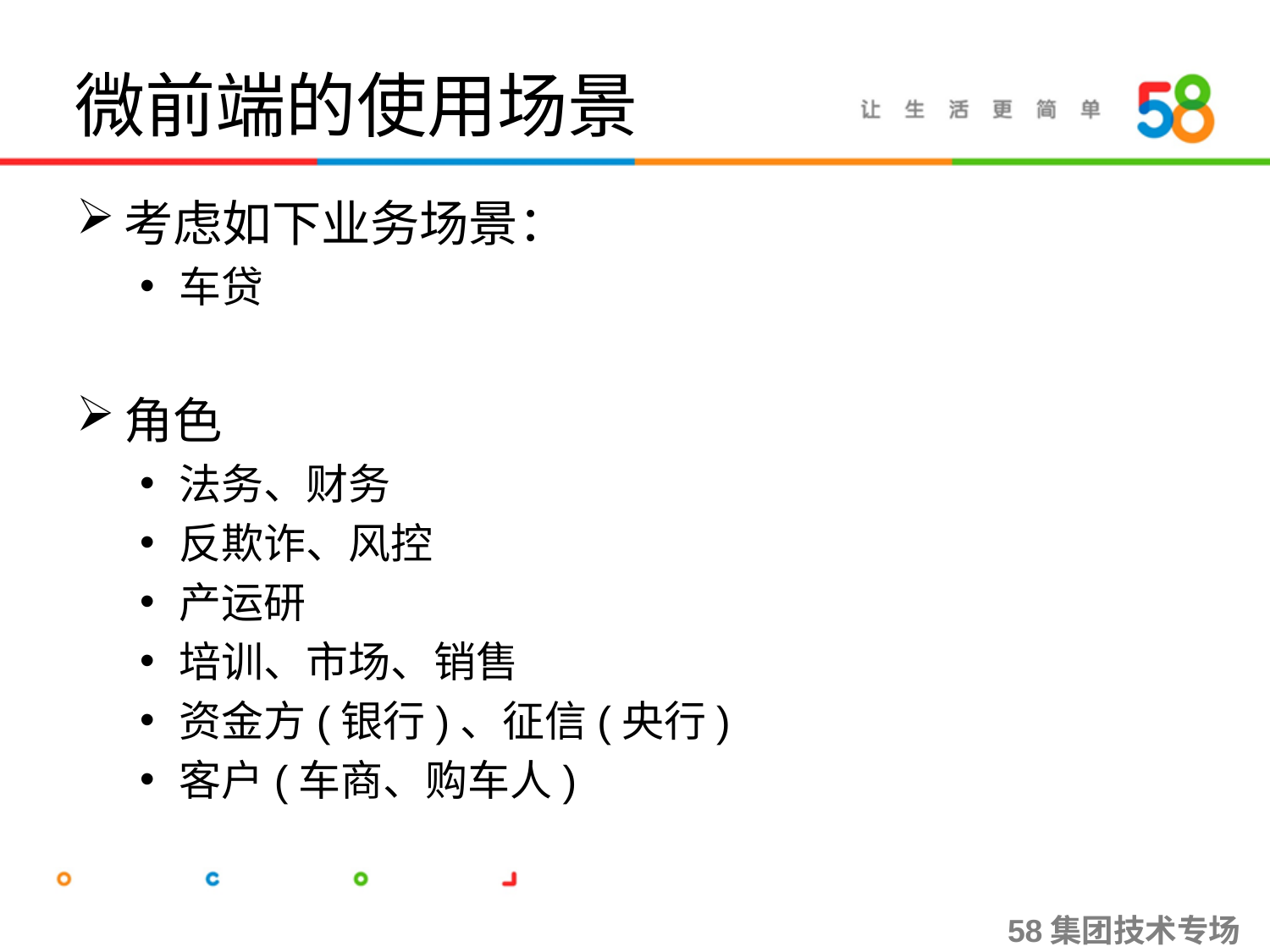

# 微前端的使用场景
考虑如下业务场景：
车贷

角色
法务、财务
反欺诈、风控
产运研
培训、市场、销售
资金方(银行)、征信(央行)
客户(车商、购车人)